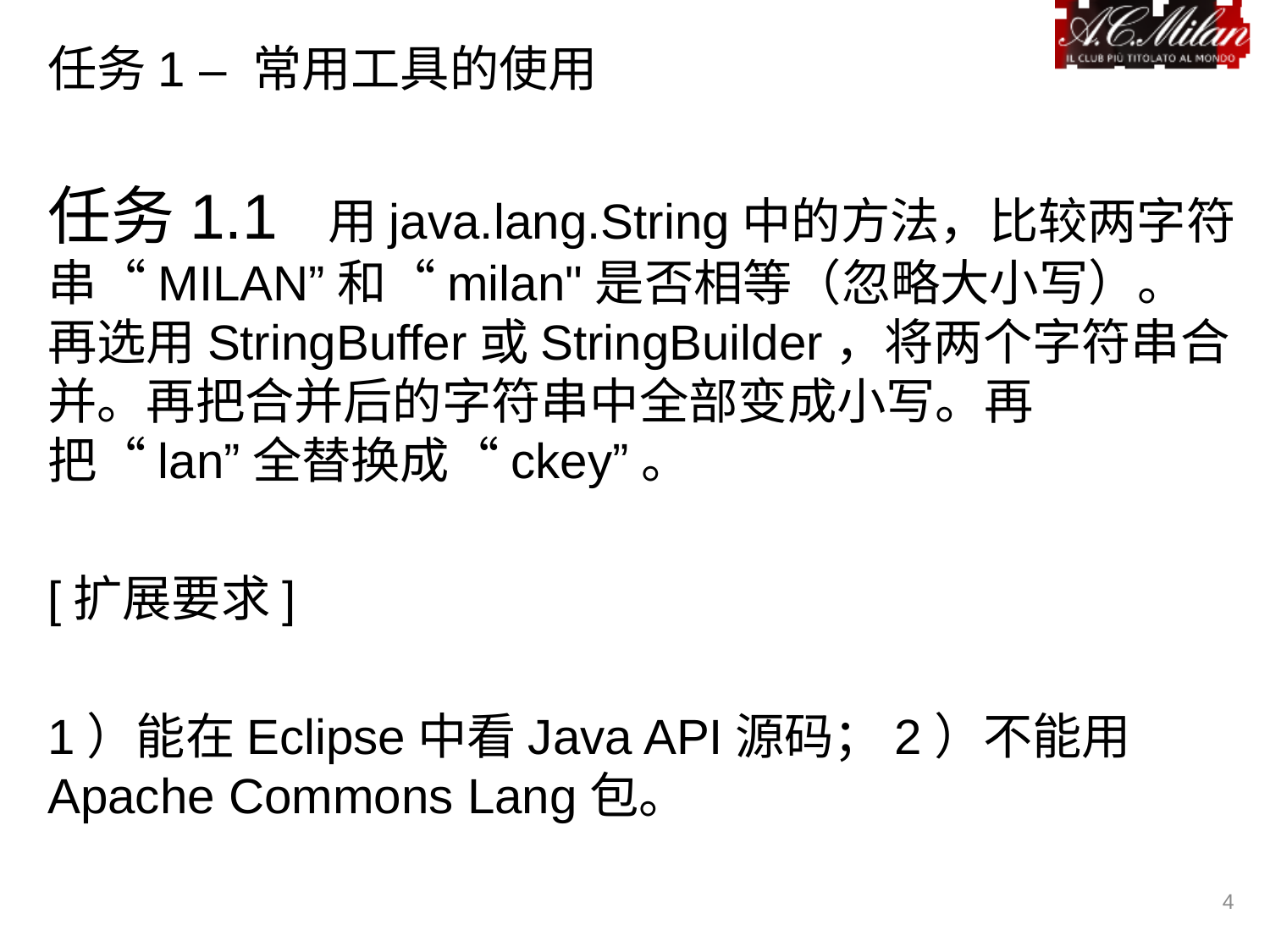

# 任务1 – 常用工具的使用
任务1.1  用java.lang.String中的方法，比较两字符串“MILAN”和“milan"是否相等（忽略大小写）。再选用StringBuffer或StringBuilder，将两个字符串合并。再把合并后的字符串中全部变成小写。再把“lan”全替换成“ckey”。

[扩展要求]

1）能在Eclipse中看Java API源码；2）不能用Apache Commons Lang包。
4